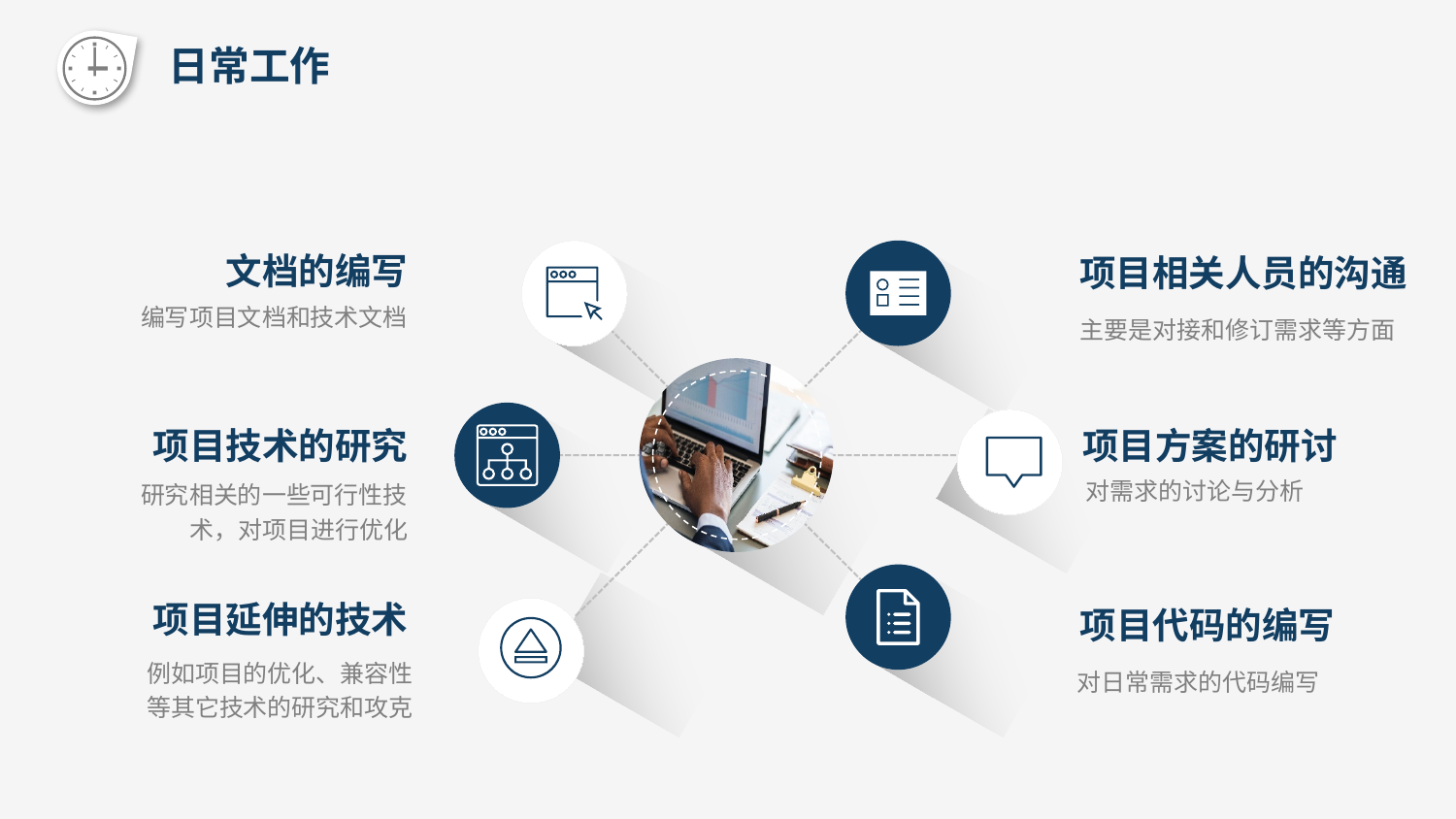

日常工作
文档的编写
编写项目文档和技术文档
项目相关人员的沟通
主要是对接和修订需求等方面

项目技术的研究
研究相关的一些可行性技术，对项目进行优化
项目方案的研讨
对需求的讨论与分析

项目延伸的技术
例如项目的优化、兼容性等其它技术的研究和攻克
项目代码的编写
对日常需求的代码编写